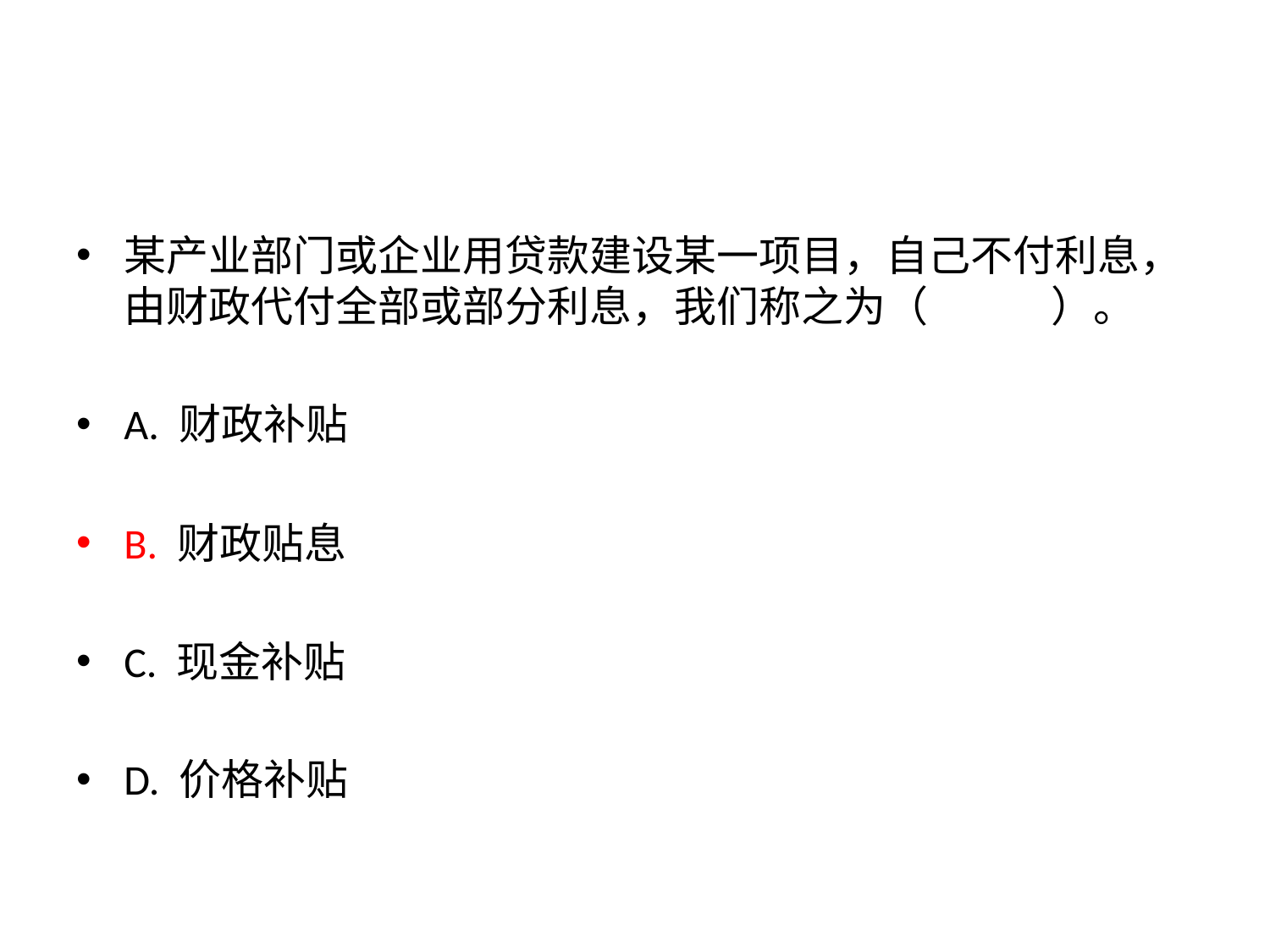

某产业部门或企业用贷款建设某一项目，自己不付利息，由财政代付全部或部分利息，我们称之为（	    ）。

A. 财政补贴

B. 财政贴息

C. 现金补贴

D. 价格补贴